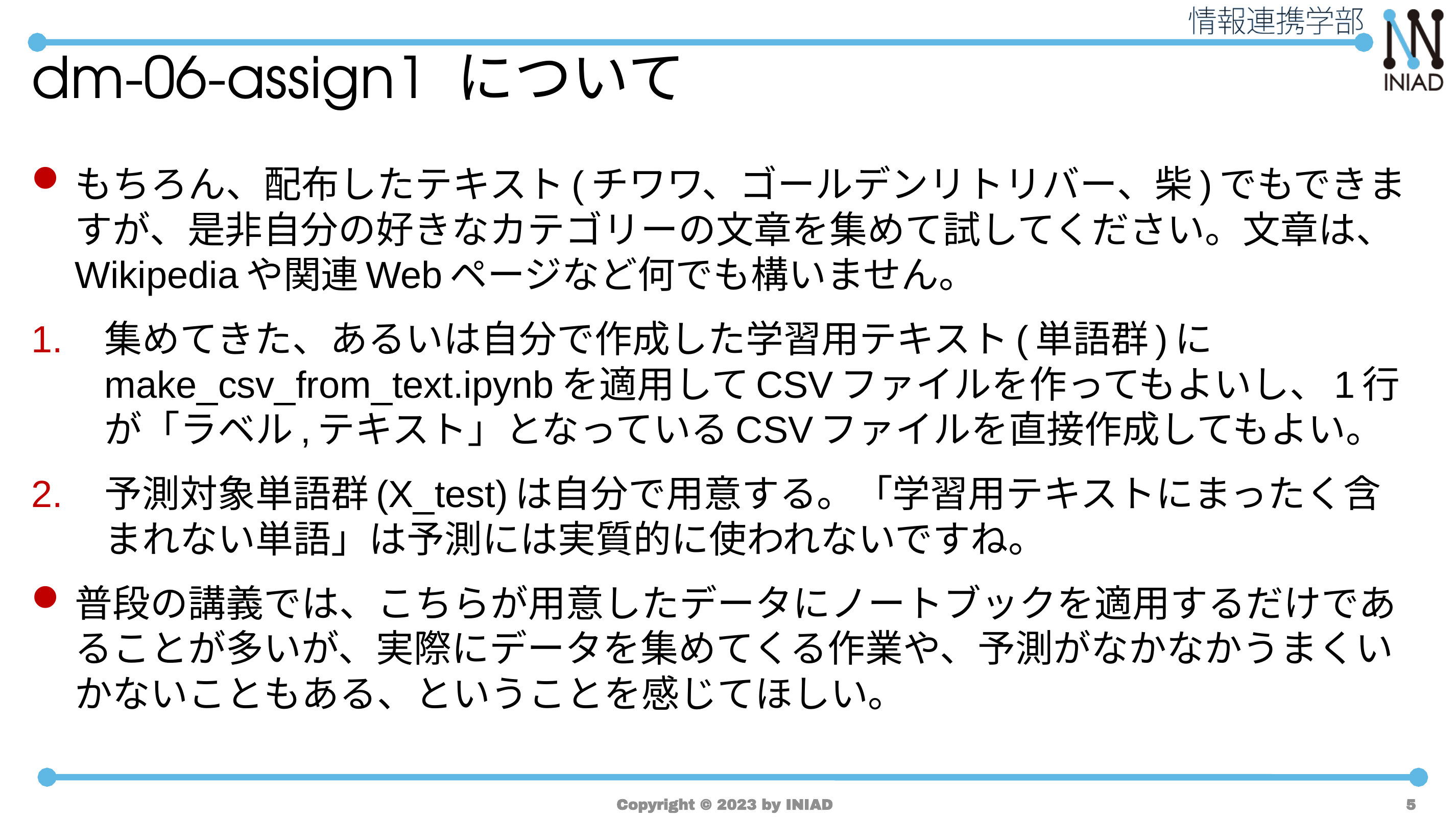

# dm-06-assign1 について
もちろん、配布したテキスト(チワワ、ゴールデンリトリバー、柴)でもできますが、是非自分の好きなカテゴリーの文章を集めて試してください。文章は、Wikipediaや関連Webページなど何でも構いません。
集めてきた、あるいは自分で作成した学習用テキスト(単語群)に make_csv_from_text.ipynbを適用してCSVファイルを作ってもよいし、1行が「ラベル,テキスト」となっているCSVファイルを直接作成してもよい。
予測対象単語群(X_test)は自分で用意する。「学習用テキストにまったく含まれない単語」は予測には実質的に使われないですね。
普段の講義では、こちらが用意したデータにノートブックを適用するだけであることが多いが、実際にデータを集めてくる作業や、予測がなかなかうまくいかないこともある、ということを感じてほしい。
Copyright © 2023 by INIAD
5